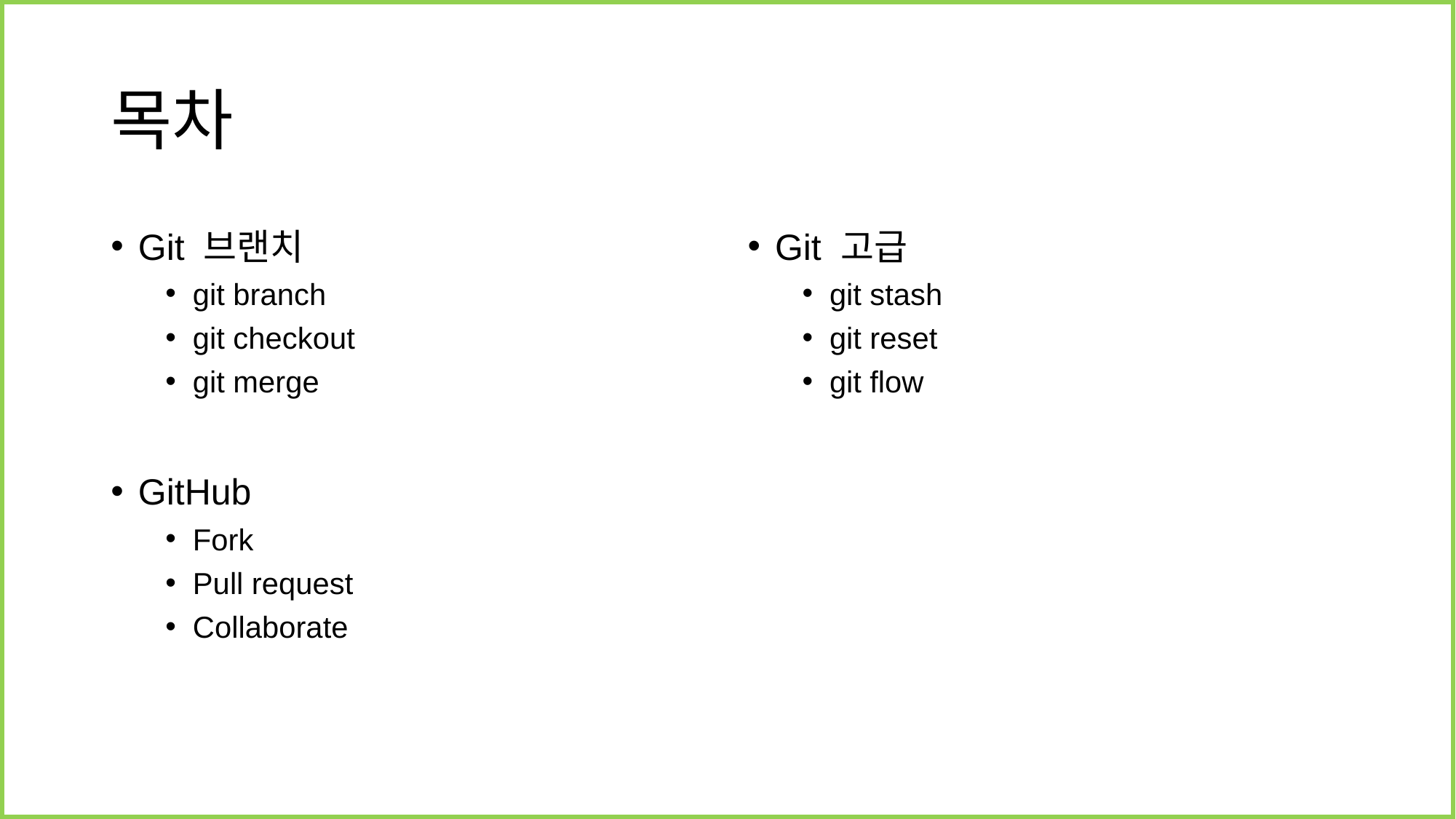

# 목차
Git 브랜치
git branch
git checkout
git merge

GitHub
Fork
Pull request
Collaborate

Git 고급
git stash
git reset
git flow